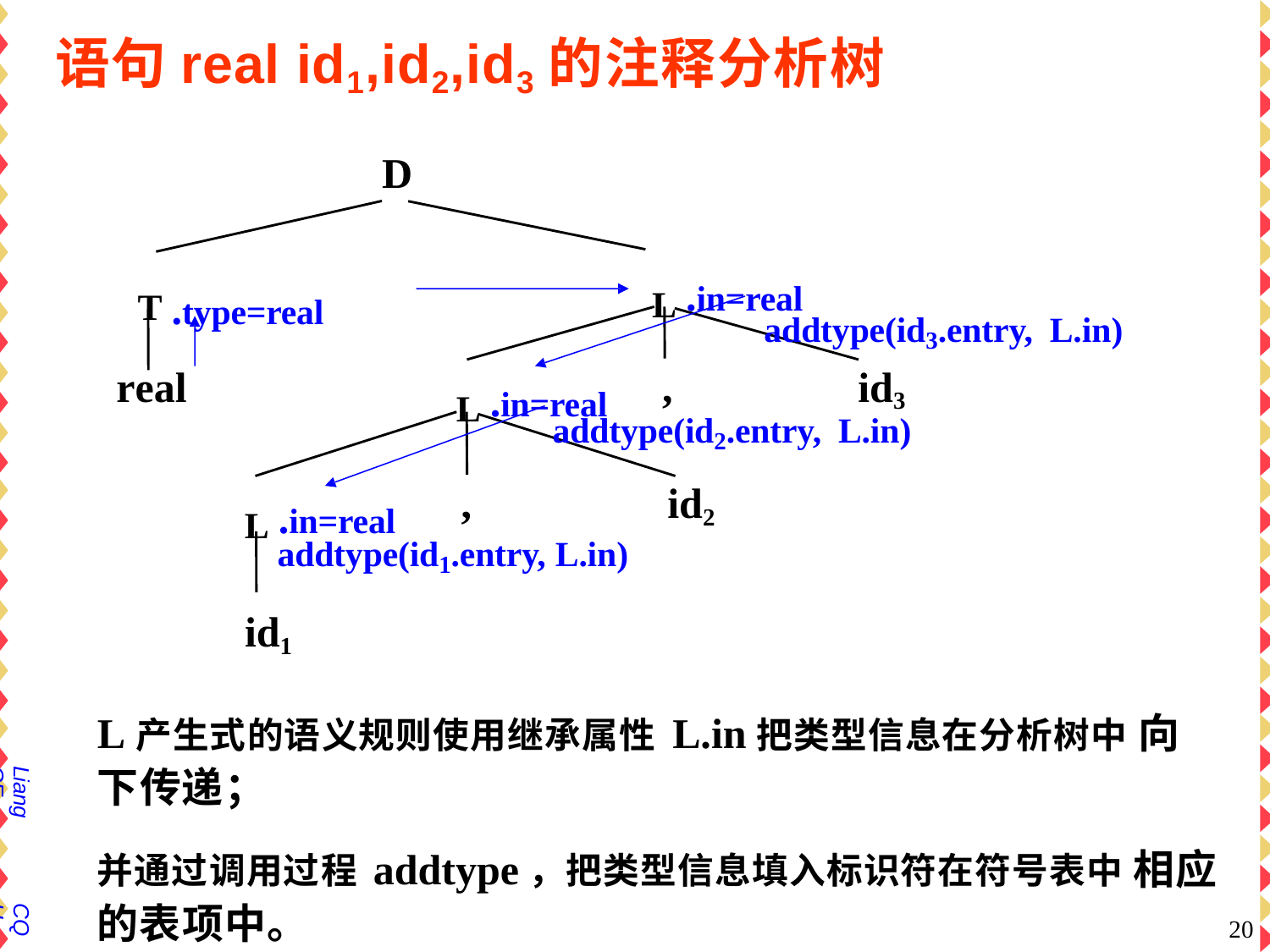

# 语句real id1,id2,id3的注释分析树
D

L .in=real
T .type=real

addtype(id3.entry, L.in)

L .in=real
real
,	id3
addtype(id2.entry, L.in)

L .in=real
,	id2
addtype(id1.entry, L.in)
id1
L产生式的语义规则使用继承属性L.in把类型信息在分析树中 向下传递；
并通过调用过程addtype，把类型信息填入标识符在符号表中 相应的表项中。

Liang GE
CQU
20